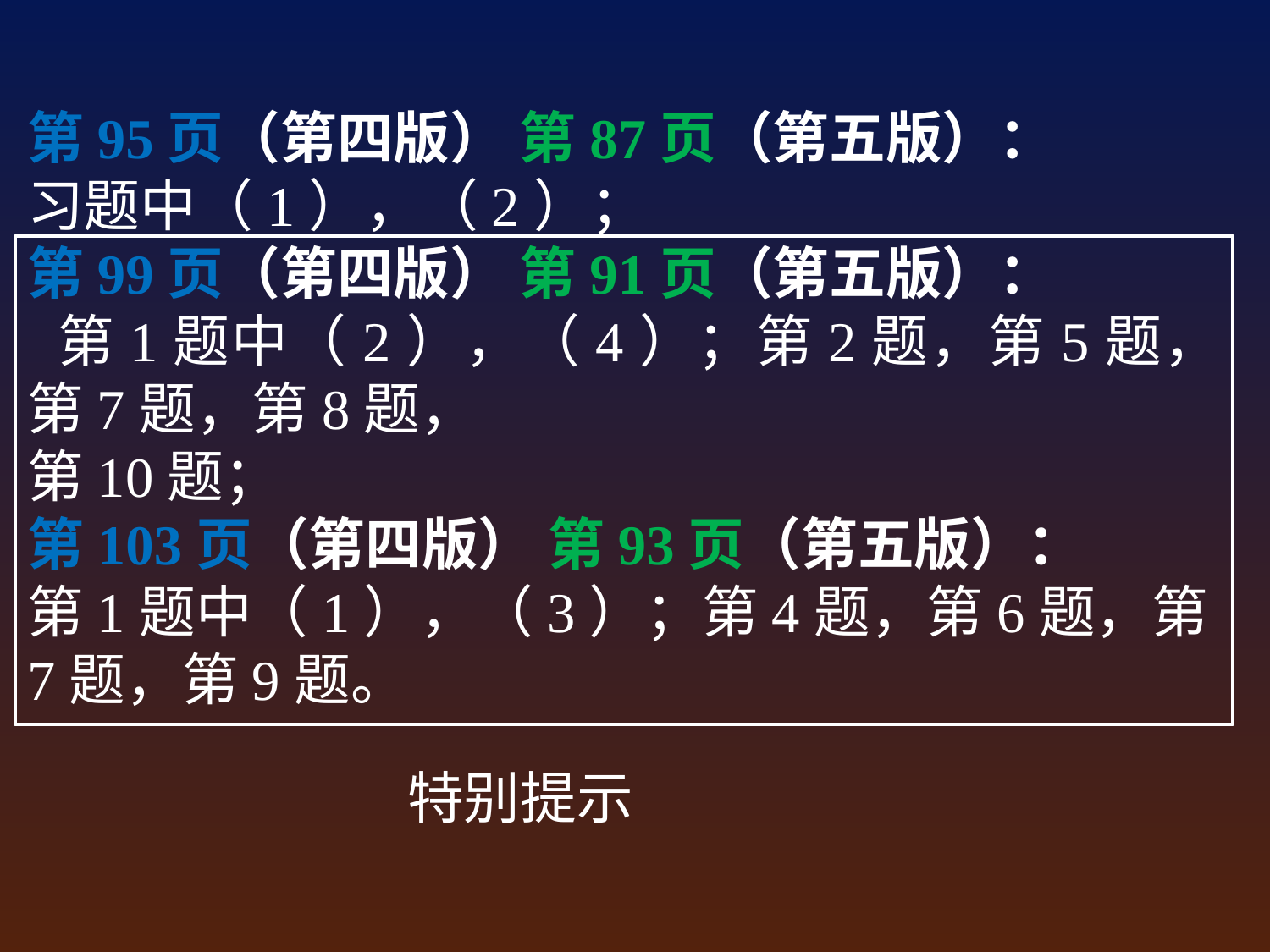

第95页（第四版） 第87页（第五版）：
习题中（1），（2）；
第99页（第四版） 第91页（第五版）：
 第1题中（2），（4）；第2题，第5题，第7题，第8题，
第10题；
第103页（第四版） 第93页（第五版）：
第1题中（1），（3）；第4题，第6题，第7题，第9题。

特别提示